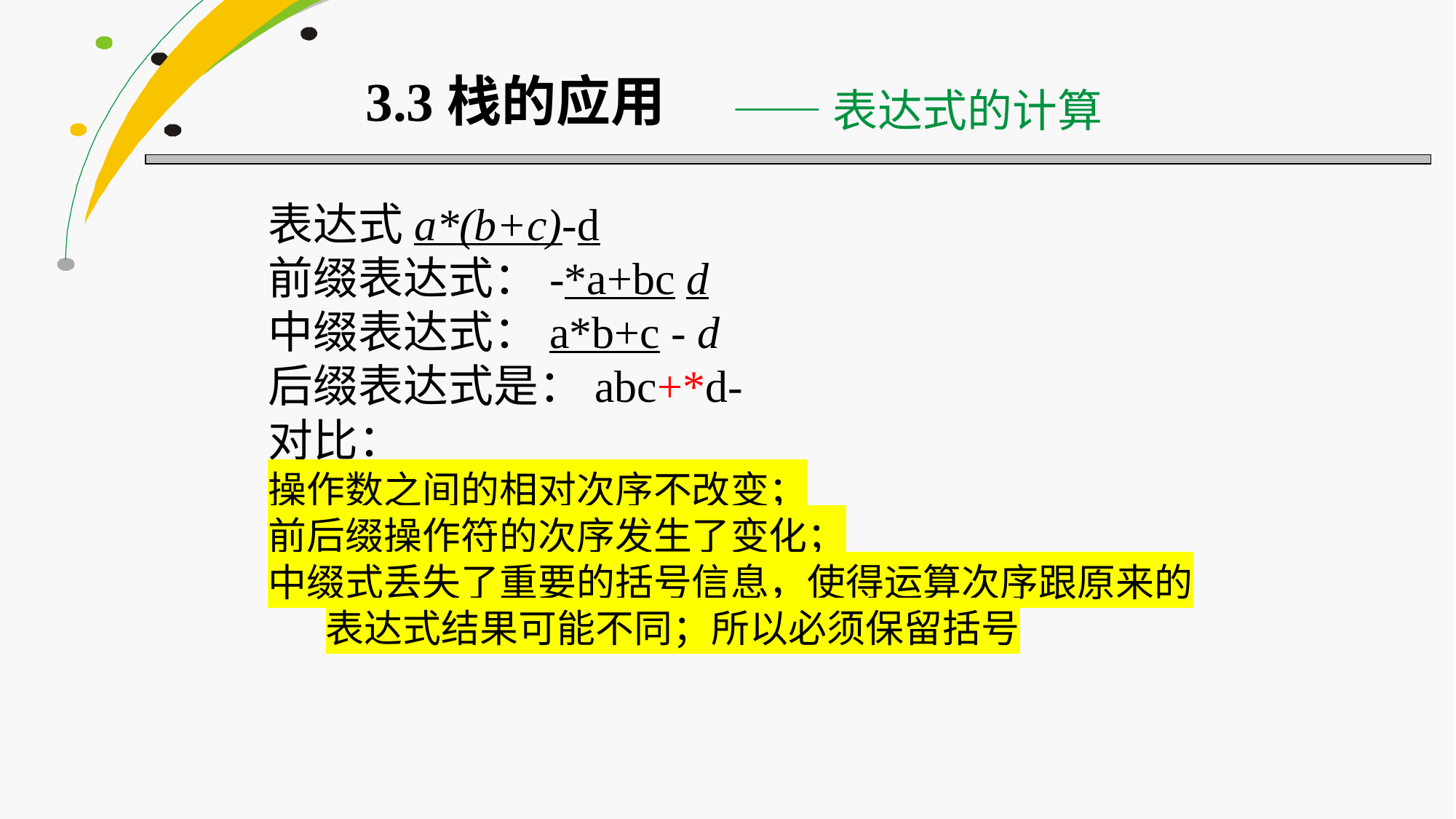

3.3栈的应用
——表达式的计算
表达式a*(b+c)-d
前缀表达式：-*a+bc d
中缀表达式：a*b+c - d
后缀表达式是：abc+*d-
对比：
操作数之间的相对次序不改变；
前后缀操作符的次序发生了变化；
中缀式丢失了重要的括号信息，使得运算次序跟原来的表达式结果可能不同；所以必须保留括号